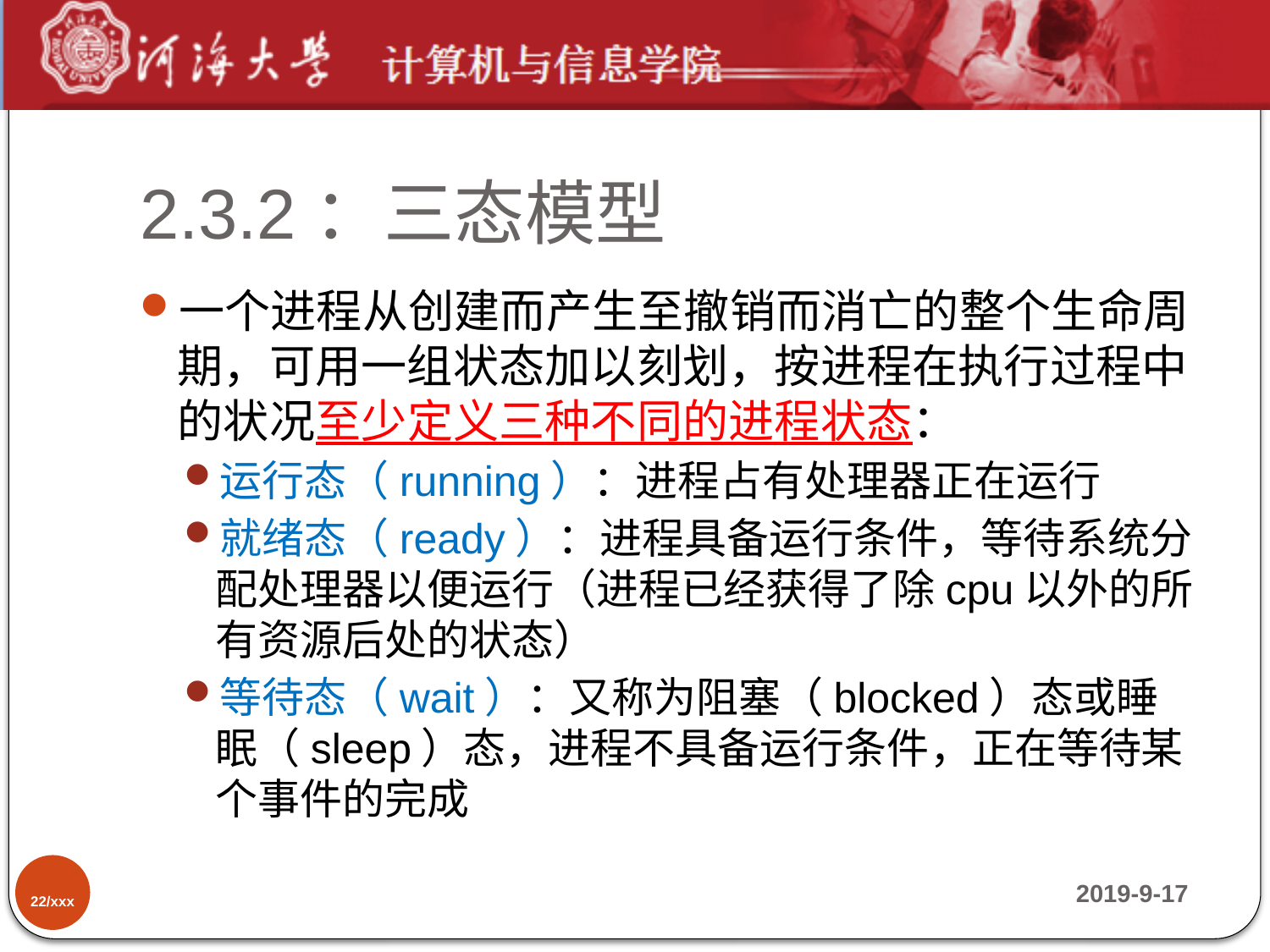

# 2.3.2：三态模型
一个进程从创建而产生至撤销而消亡的整个生命周期，可用一组状态加以刻划，按进程在执行过程中的状况至少定义三种不同的进程状态：
运行态（running）：进程占有处理器正在运行
就绪态（ready）：进程具备运行条件，等待系统分配处理器以便运行（进程已经获得了除cpu以外的所有资源后处的状态）
等待态（wait）：又称为阻塞（blocked）态或睡眠（sleep）态，进程不具备运行条件，正在等待某个事件的完成

22/xxx
2019-9-17